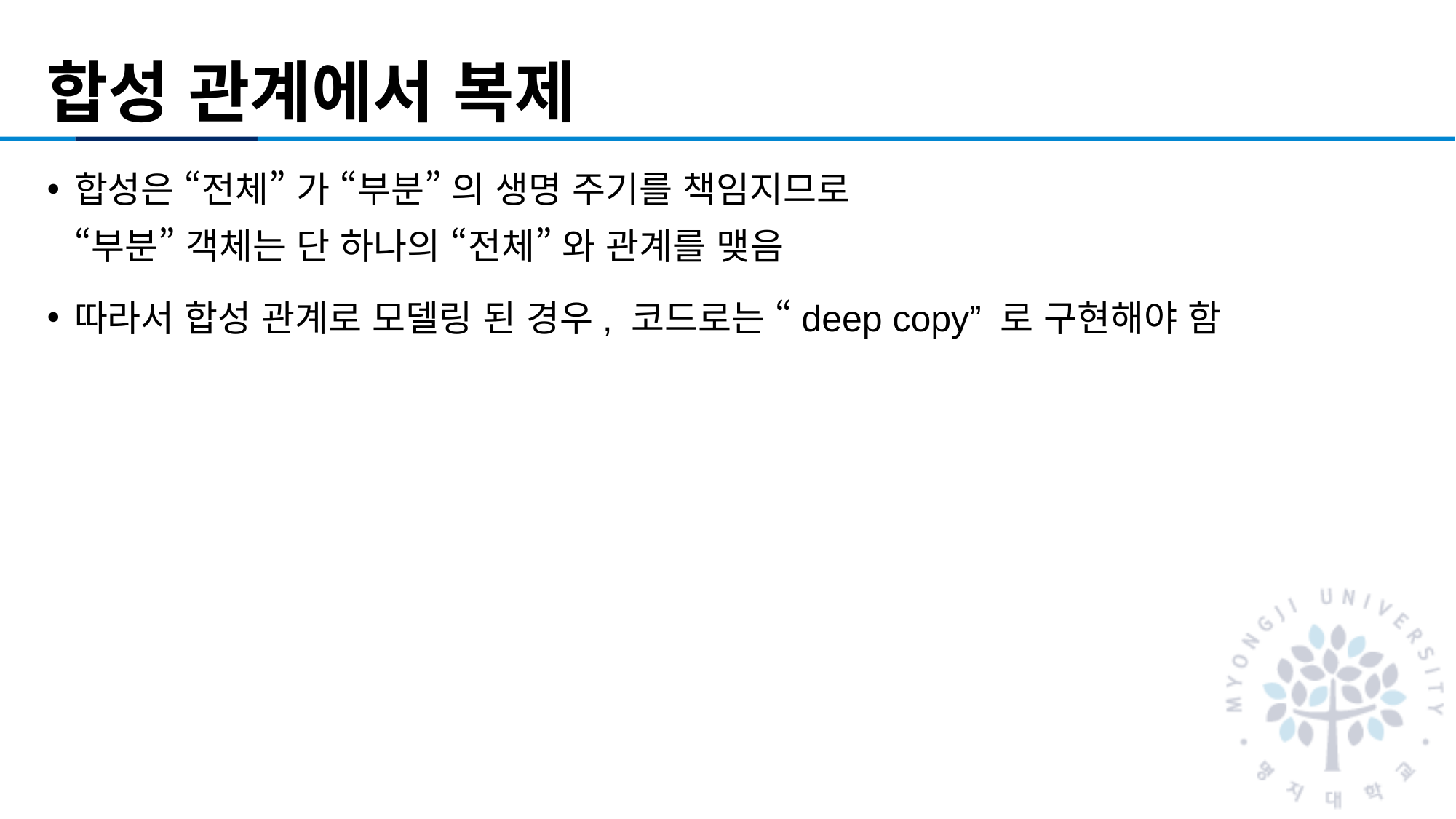

# 합성 관계에서 복제
합성은 “전체” 가 “부분” 의 생명 주기를 책임지므로
“부분” 객체는 단 하나의 “전체” 와 관계를 맺음
따라서 합성 관계로 모델링 된 경우, 코드로는 “deep copy” 로 구현해야 함